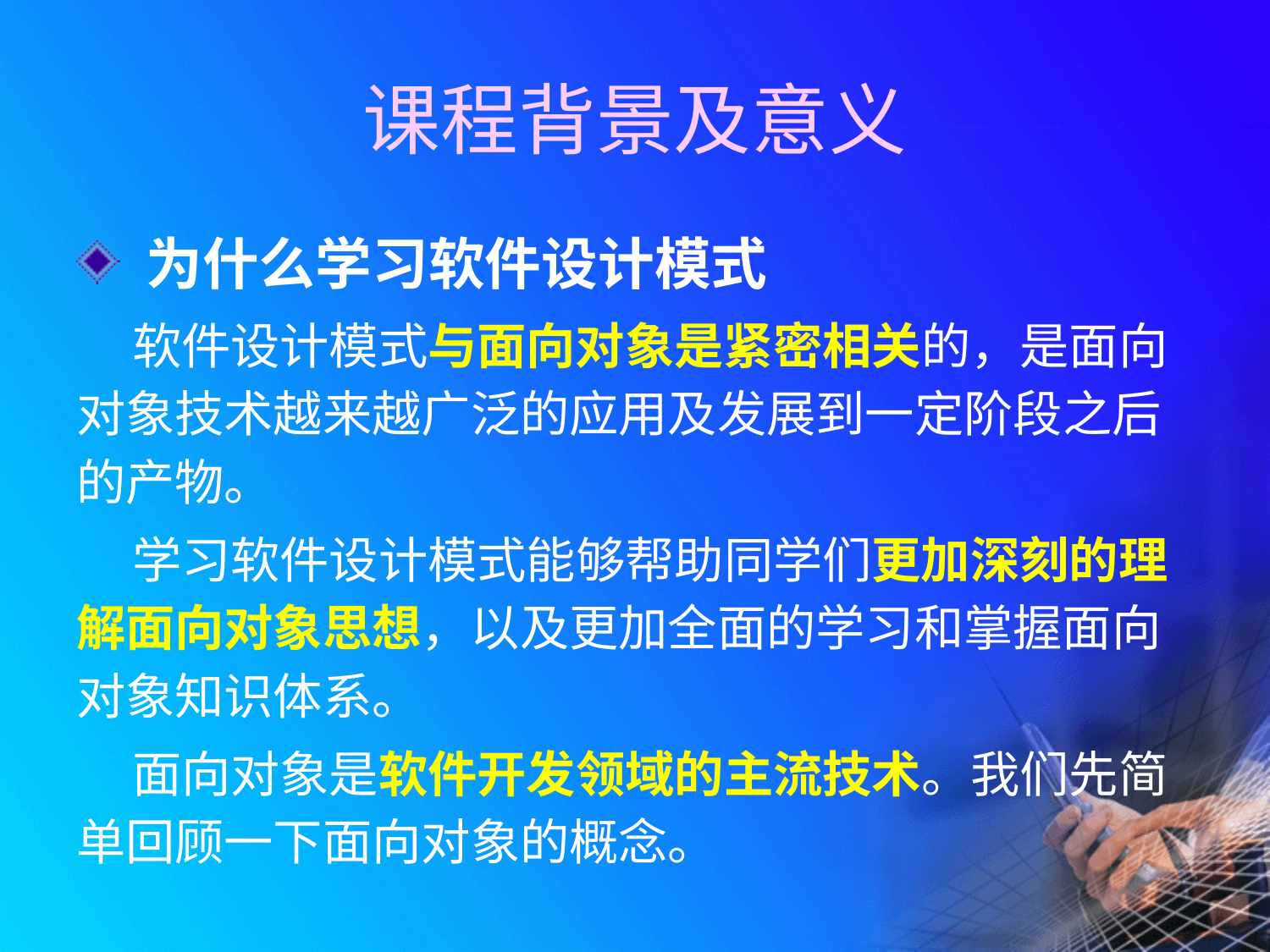

# 课程背景及意义
 为什么学习软件设计模式
    软件设计模式与面向对象是紧密相关的，是面向对象技术越来越广泛的应用及发展到一定阶段之后的产物。
    学习软件设计模式能够帮助同学们更加深刻的理解面向对象思想，以及更加全面的学习和掌握面向对象知识体系。
    面向对象是软件开发领域的主流技术。我们先简单回顾一下面向对象的概念。